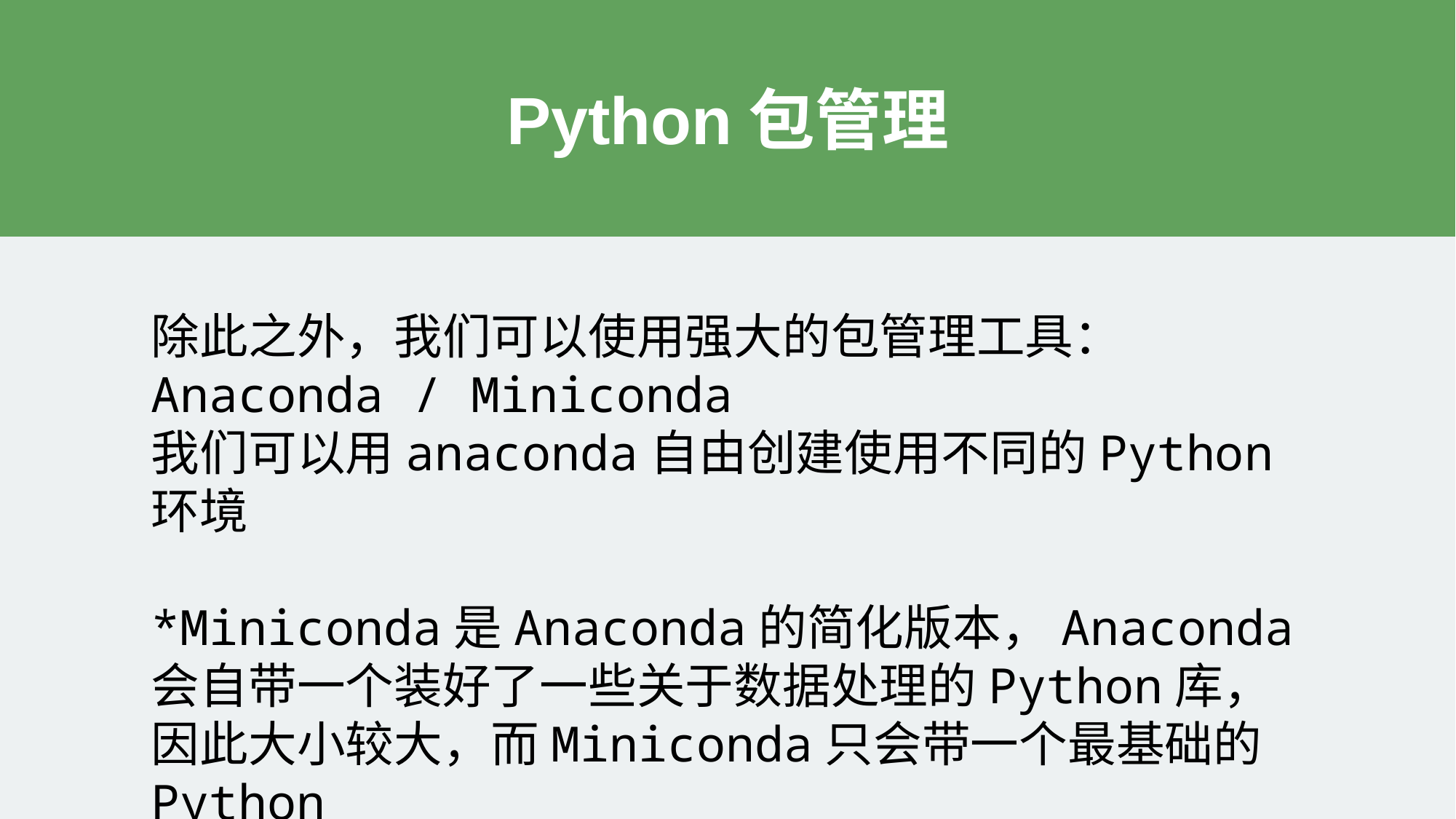

# Python包管理
除此之外，我们可以使用强大的包管理工具：
Anaconda / Miniconda
我们可以用anaconda自由创建使用不同的Python环境

*Miniconda是Anaconda的简化版本，Anaconda会自带一个装好了一些关于数据处理的Python库，因此大小较大，而Miniconda只会带一个最基础的Python